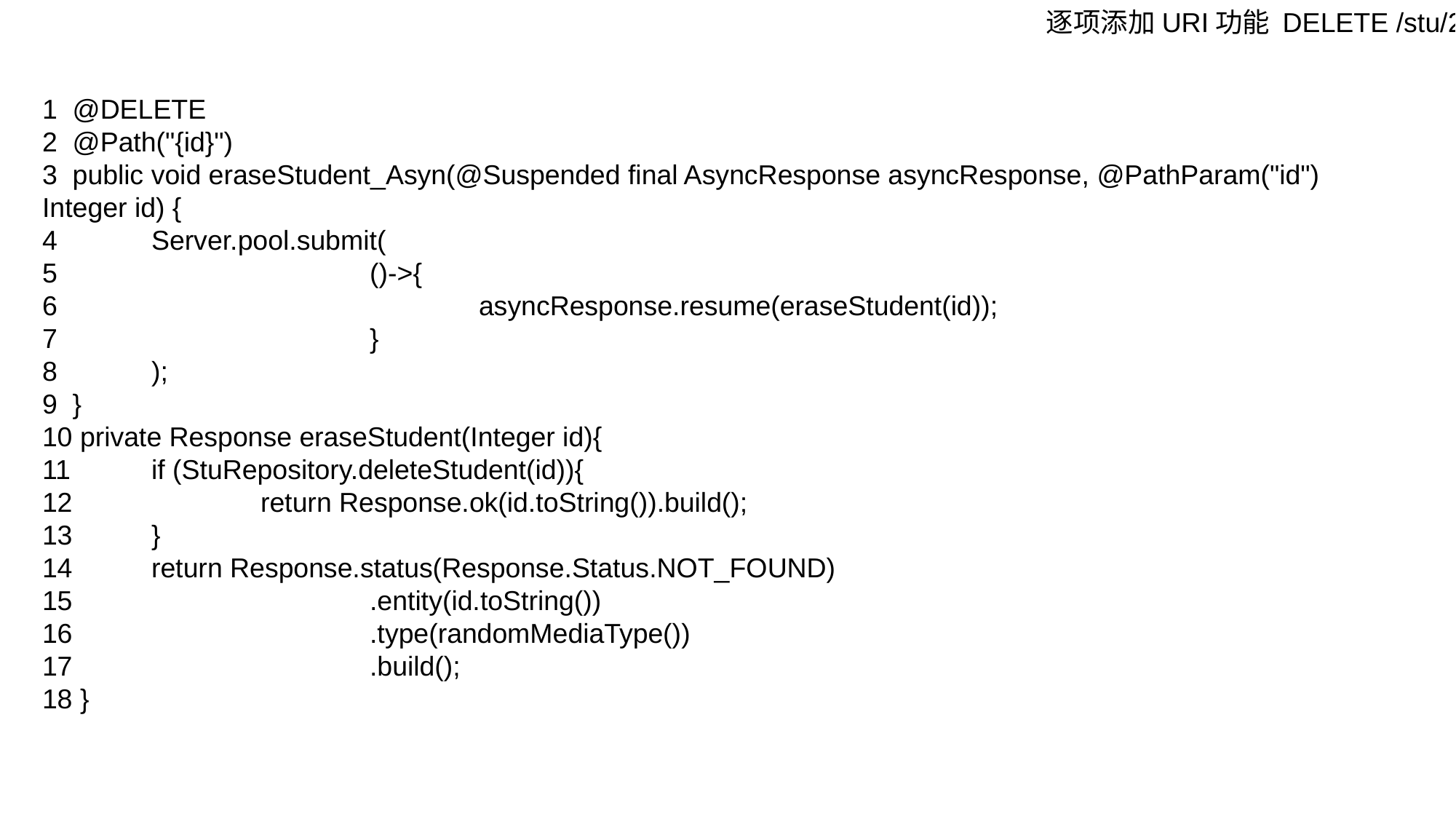

逐项添加URI功能 DELETE /stu/2
1  @DELETE
2  @Path("{id}")
3  public void eraseStudent_Asyn(@Suspended final AsyncResponse asyncResponse, @PathParam("id") Integer id) {
4  	Server.pool.submit(
5  			()->{
6  				asyncResponse.resume(eraseStudent(id));
7  			}
8  	);
9  }
10 private Response eraseStudent(Integer id){
11 	if (StuRepository.deleteStudent(id)){
12 		return Response.ok(id.toString()).build();
13 	}
14 	return Response.status(Response.Status.NOT_FOUND)
15 			.entity(id.toString())
16 			.type(randomMediaType())
17 			.build();
18 }